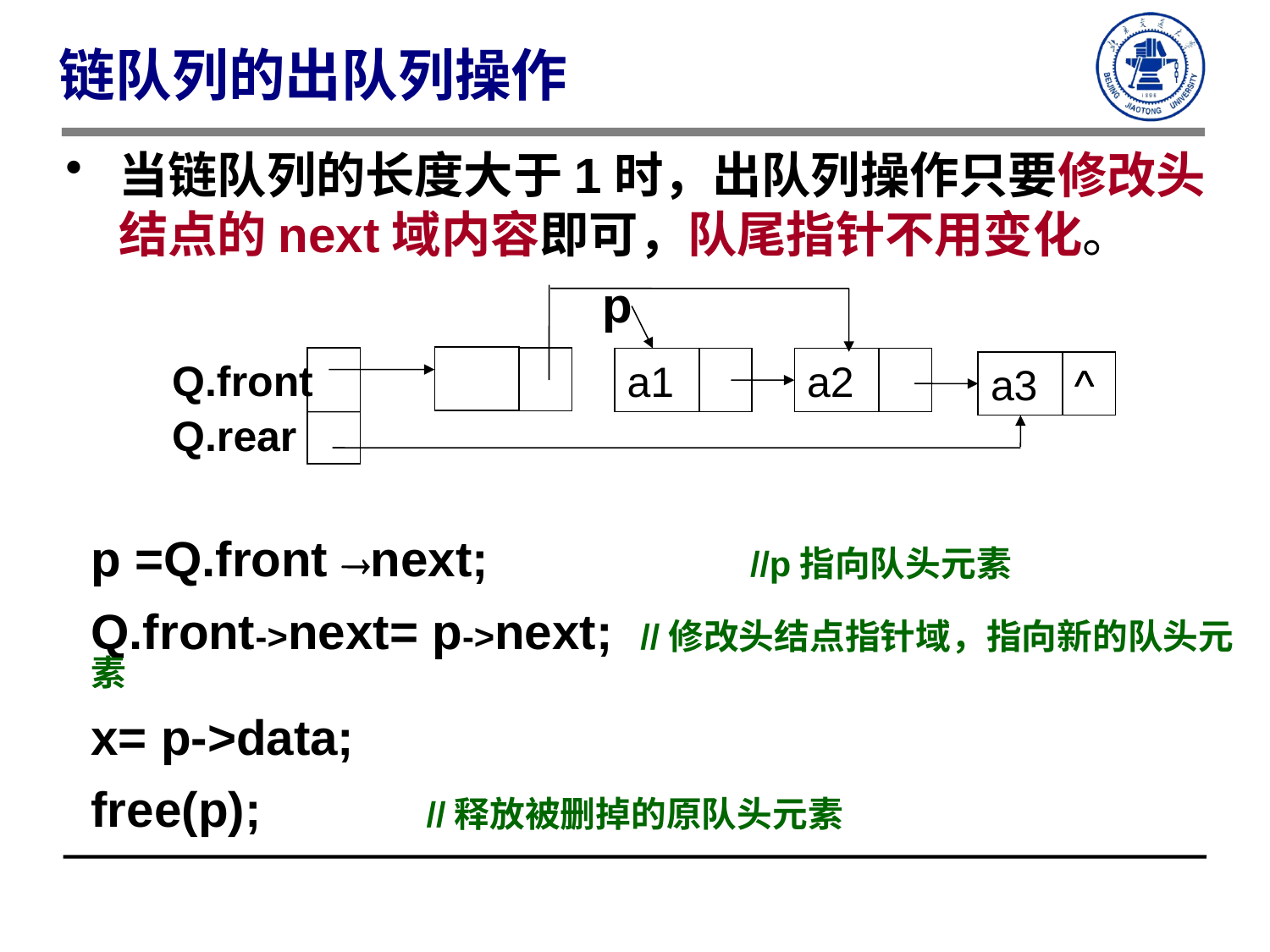

链队列的出队列操作
当链队列的长度大于1时，出队列操作只要修改头结点的next域内容即可，队尾指针不用变化。
p

Q.front
Q.rear
a1

a2

a3
^
^
^

p =Q.front →next;                   //p指向队头元素
Q.front->next= p->next;  //修改头结点指针域，指向新的队头元素
x= p->data;
free(p);            //释放被删掉的原队头元素